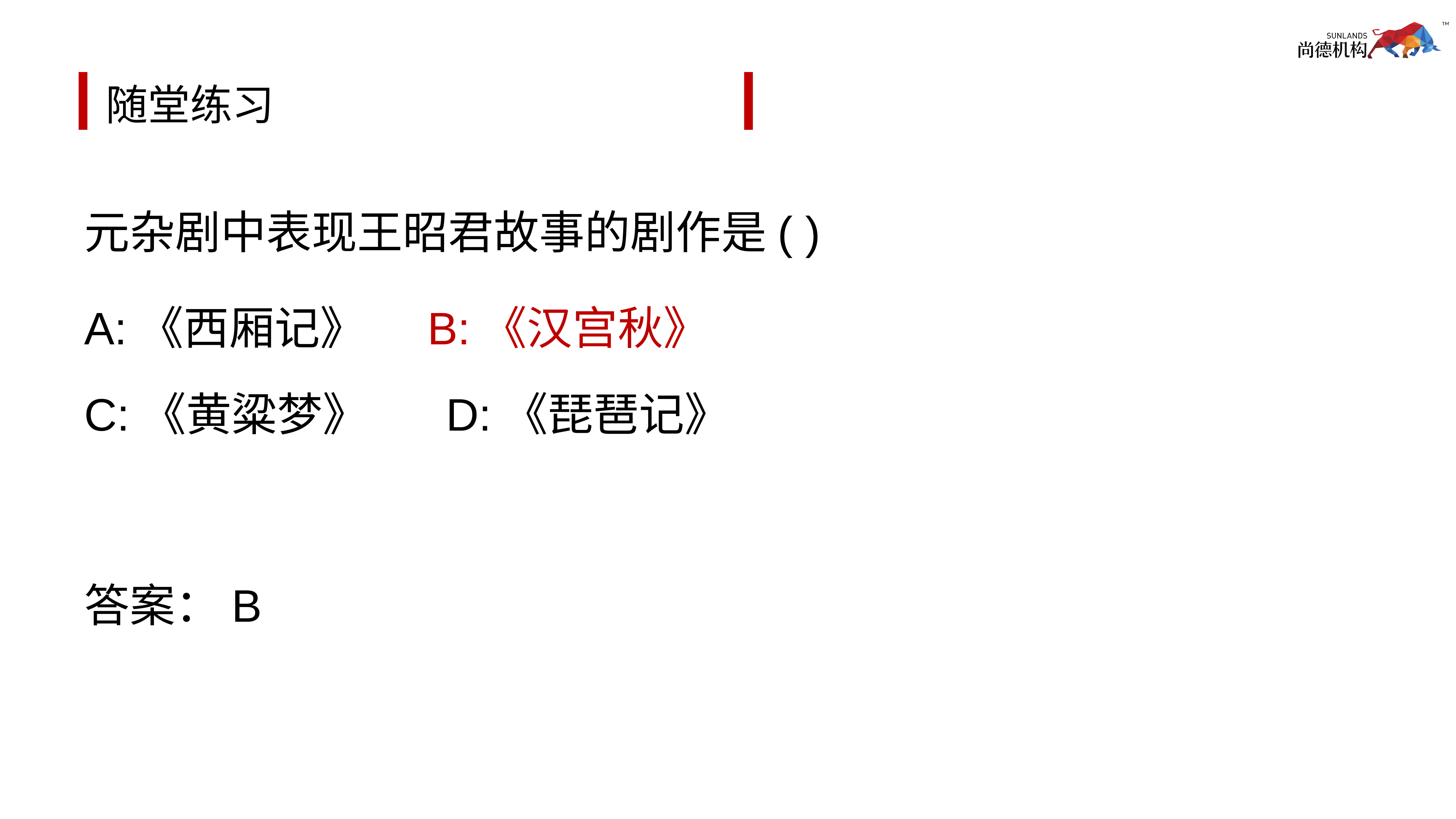

# 随堂练习
元杂剧中表现王昭君故事的剧作是( )
A:《西厢记》     B:《汉宫秋》
C:《黄粱梦》      D:《琵琶记》

答案：B